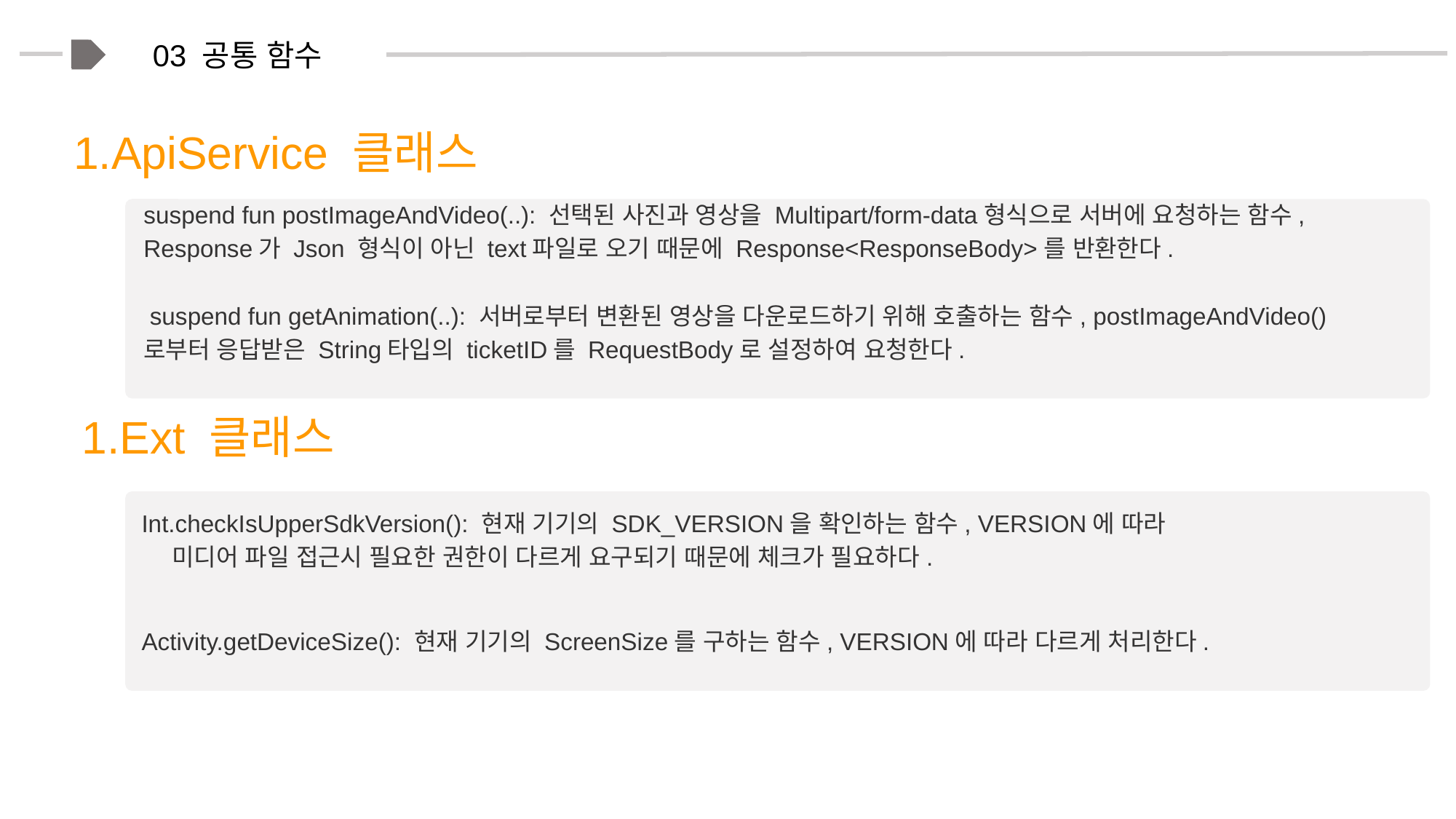

03 공통 함수

1.ApiService 클래스
suspend fun postImageAndVideo(..): 선택된 사진과 영상을 Multipart/form-data형식으로 서버에 요청하는 함수, Response가 Json 형식이 아닌 text파일로 오기 때문에 Response<ResponseBody>를 반환한다.

 suspend fun getAnimation(..): 서버로부터 변환된 영상을 다운로드하기 위해 호출하는 함수, postImageAndVideo()로부터 응답받은 String타입의 ticketID를 RequestBody로 설정하여 요청한다.

1.Ext 클래스

Int.checkIsUpperSdkVersion(): 현재 기기의 SDK_VERSION을 확인하는 함수, VERSION에 따라 미디어 파일 접근시 필요한 권한이 다르게 요구되기 때문에 체크가 필요하다.
Activity.getDeviceSize(): 현재 기기의 ScreenSize를 구하는 함수, VERSION에 따라 다르게 처리한다.